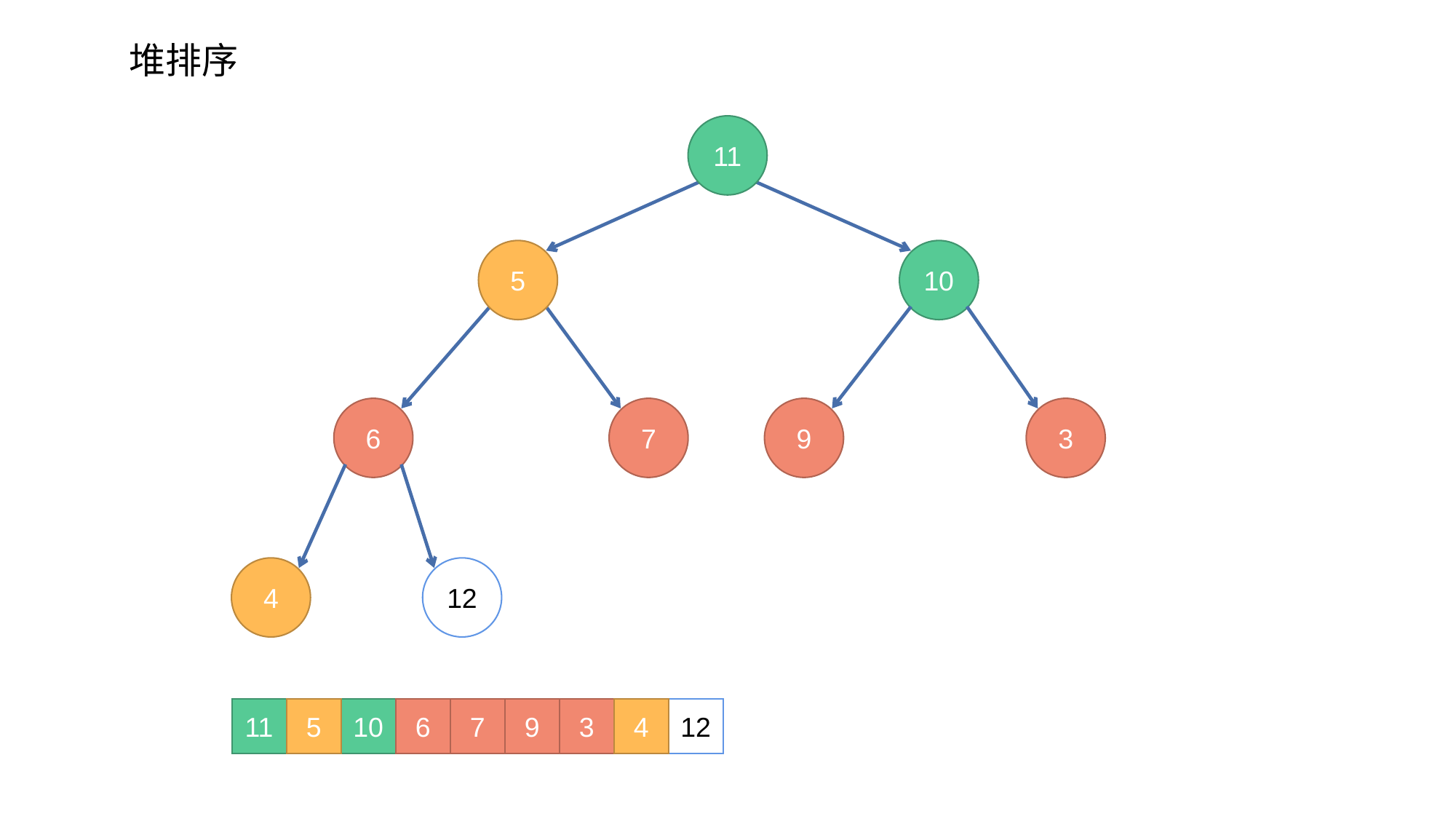

堆排序
11
5
10
6
7
9
3
4
12
11
5
10
6
7
9
3
4
12